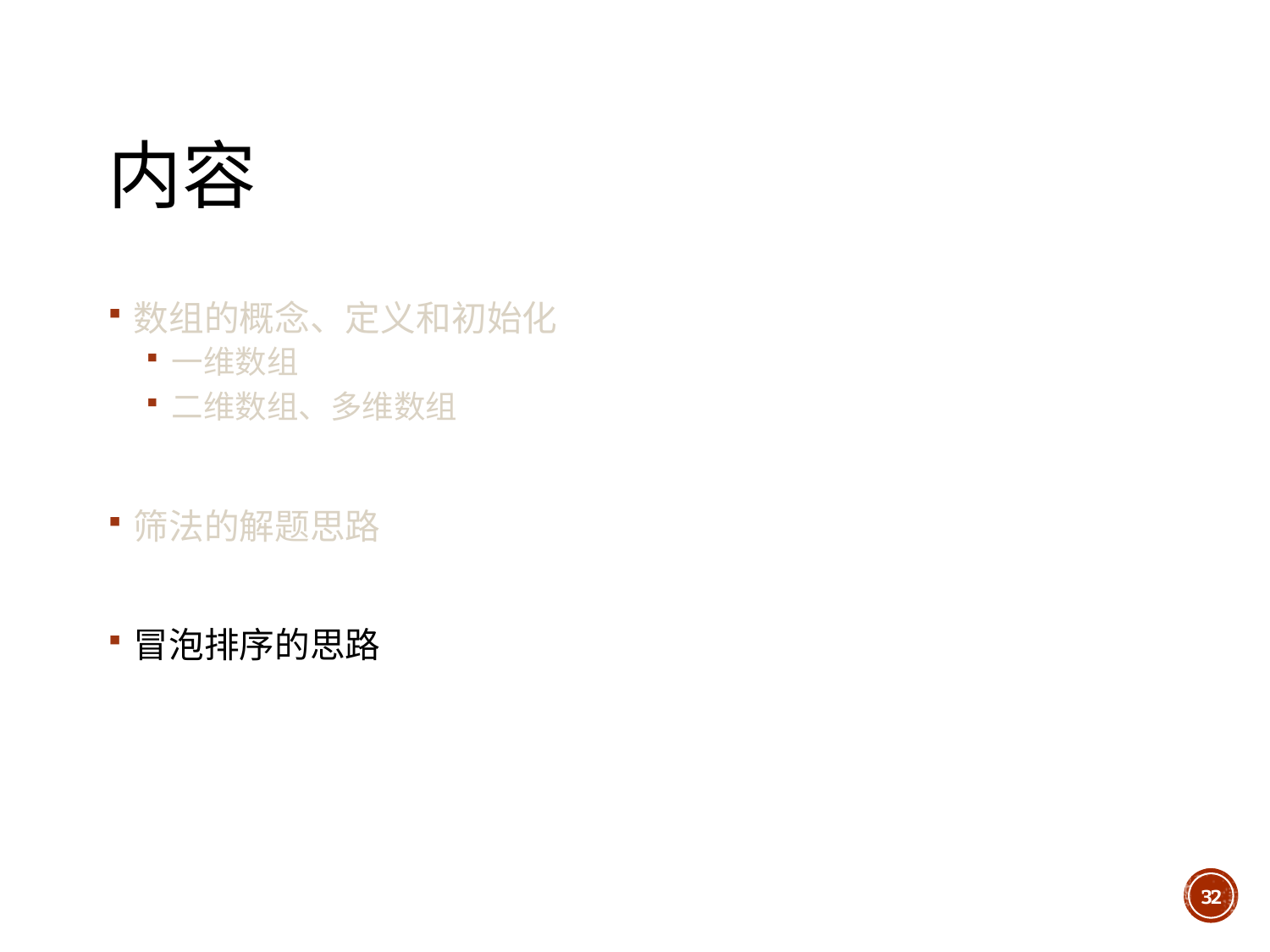

# 内容
数组的概念、定义和初始化
一维数组
二维数组、多维数组

筛法的解题思路

冒泡排序的思路

32